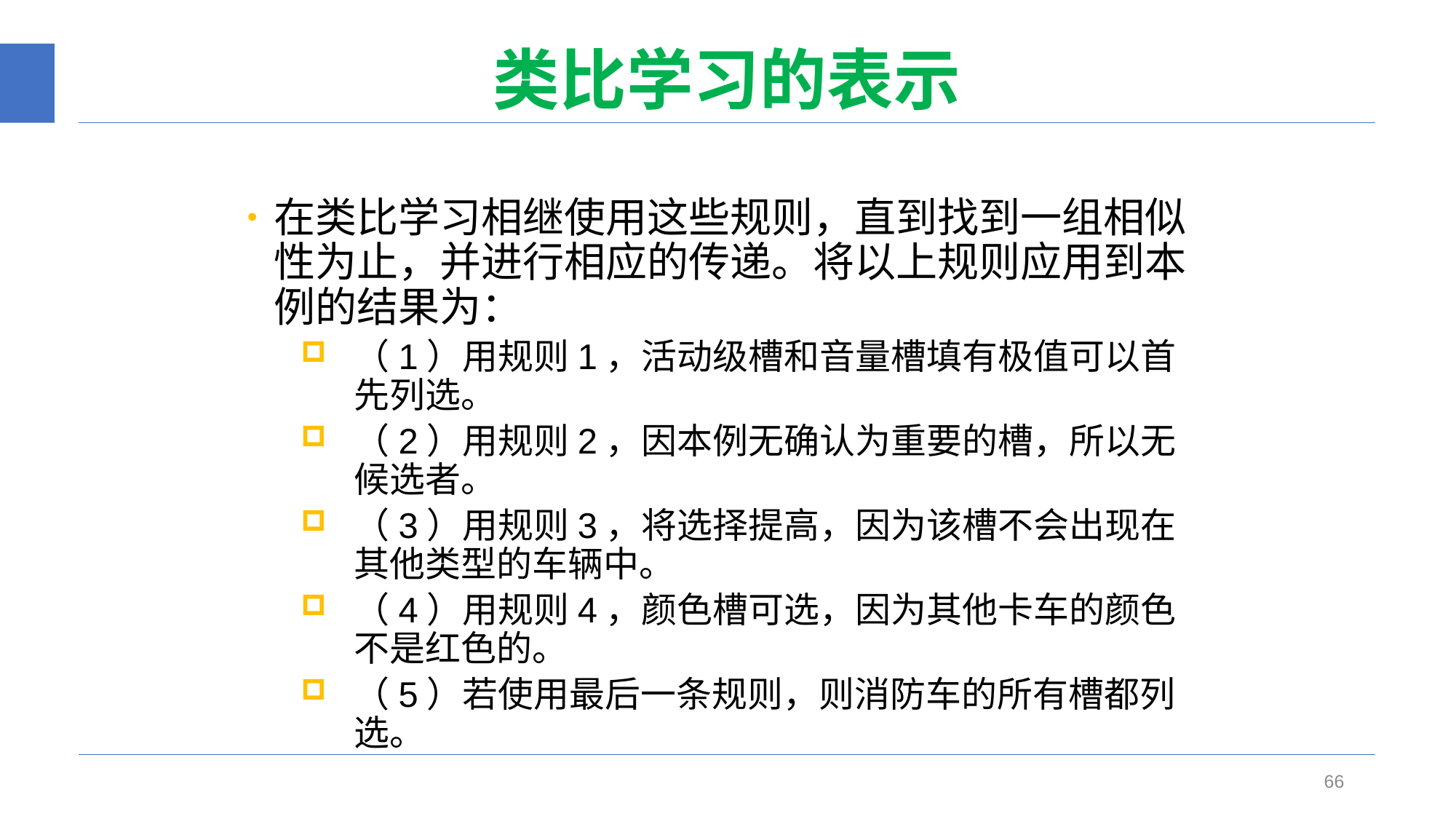

# 类比学习的表示
在类比学习相继使用这些规则，直到找到一组相似性为止，并进行相应的传递。将以上规则应用到本例的结果为：
（1）用规则1，活动级槽和音量槽填有极值可以首先列选。
（2）用规则2，因本例无确认为重要的槽，所以无候选者。
（3）用规则3，将选择提高，因为该槽不会出现在其他类型的车辆中。
（4）用规则4，颜色槽可选，因为其他卡车的颜色不是红色的。
（5）若使用最后一条规则，则消防车的所有槽都列选。
66